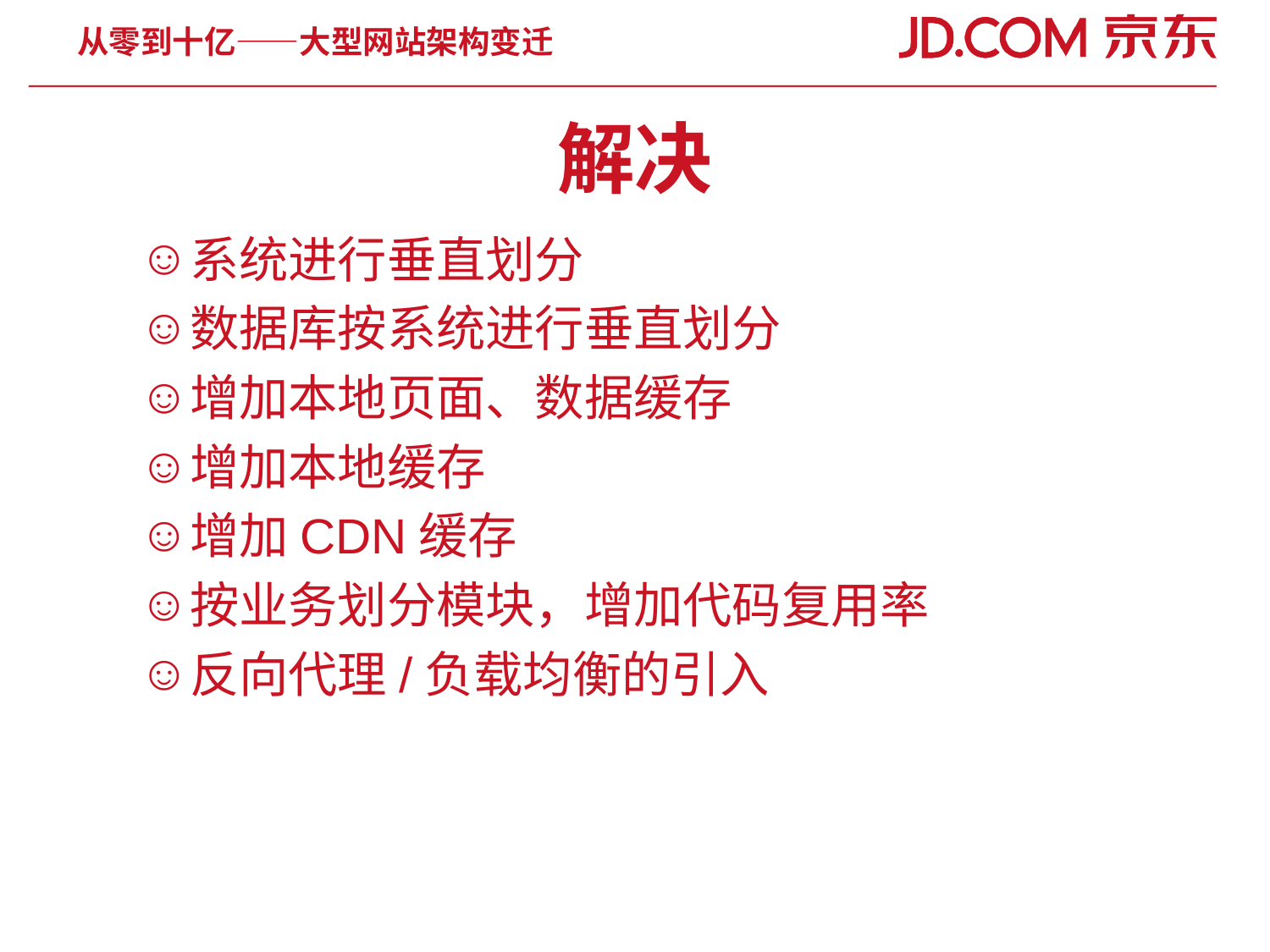

# 解决
系统进行垂直划分
数据库按系统进行垂直划分
增加本地页面、数据缓存
增加本地缓存
增加CDN缓存
按业务划分模块，增加代码复用率
反向代理/负载均衡的引入